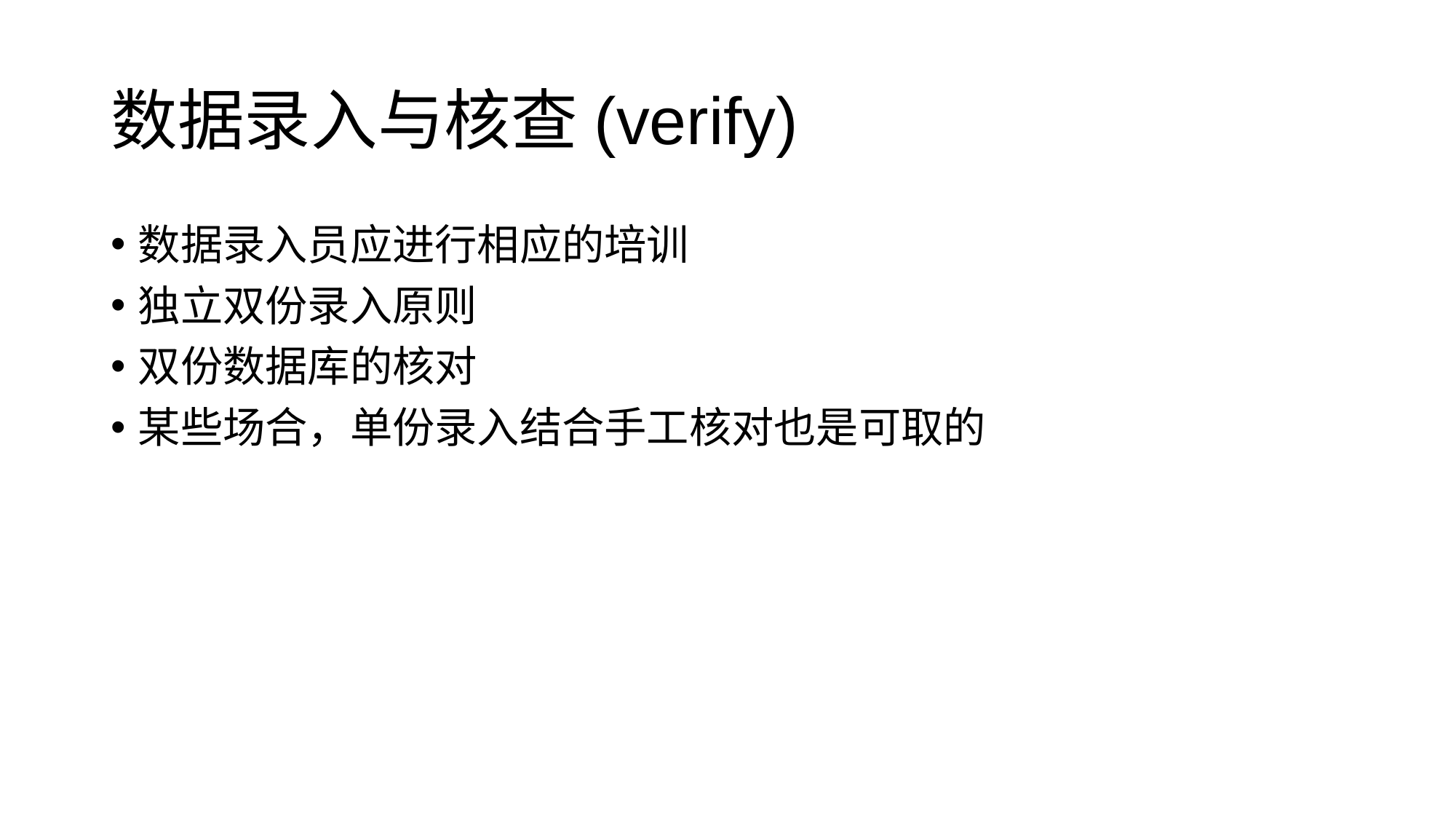

# 数据录入与核查(verify)
数据录入员应进行相应的培训
独立双份录入原则
双份数据库的核对
某些场合，单份录入结合手工核对也是可取的